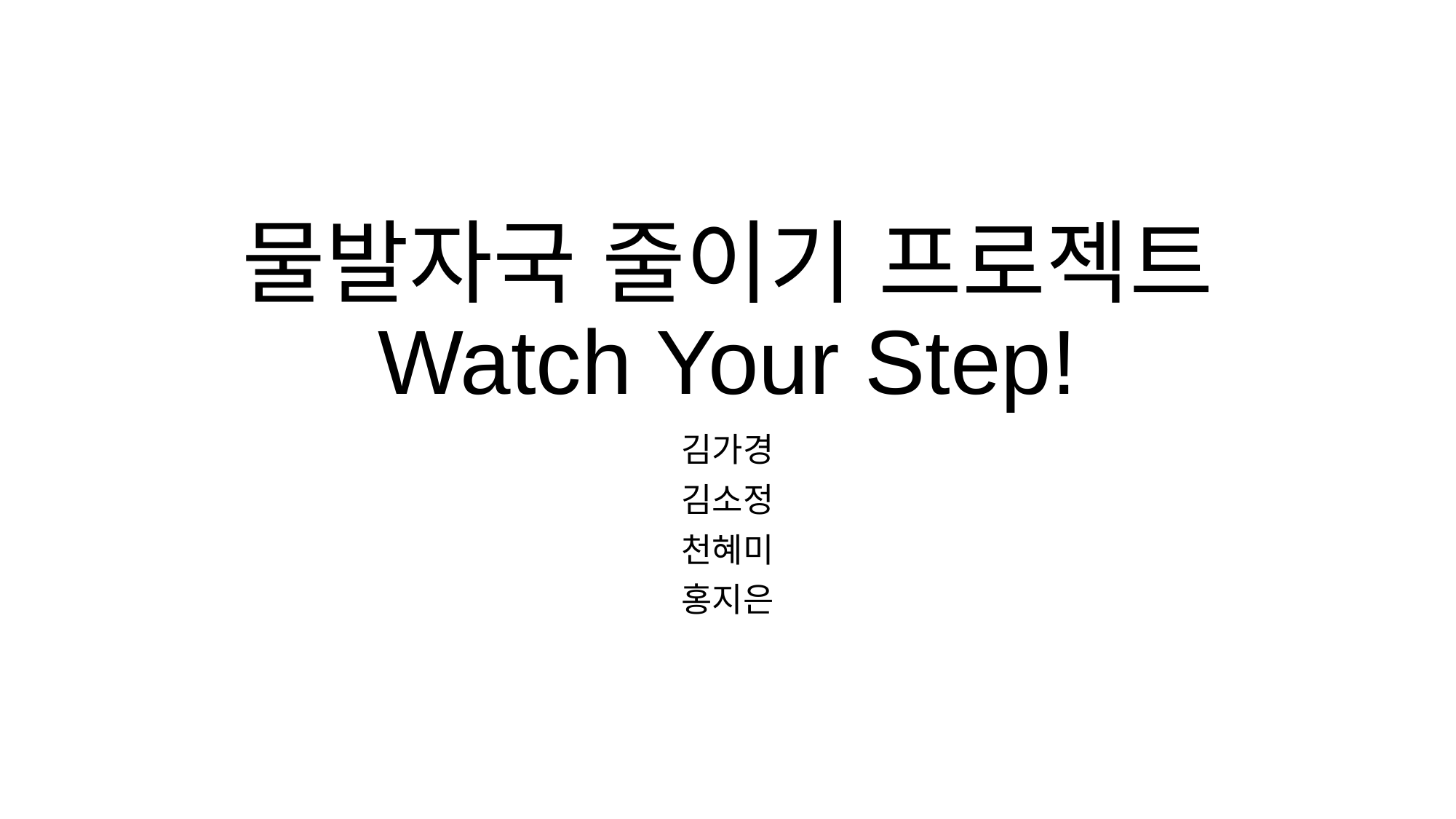

# 물발자국 줄이기 프로젝트 Watch Your Step!
김가경
김소정
천혜미
홍지은